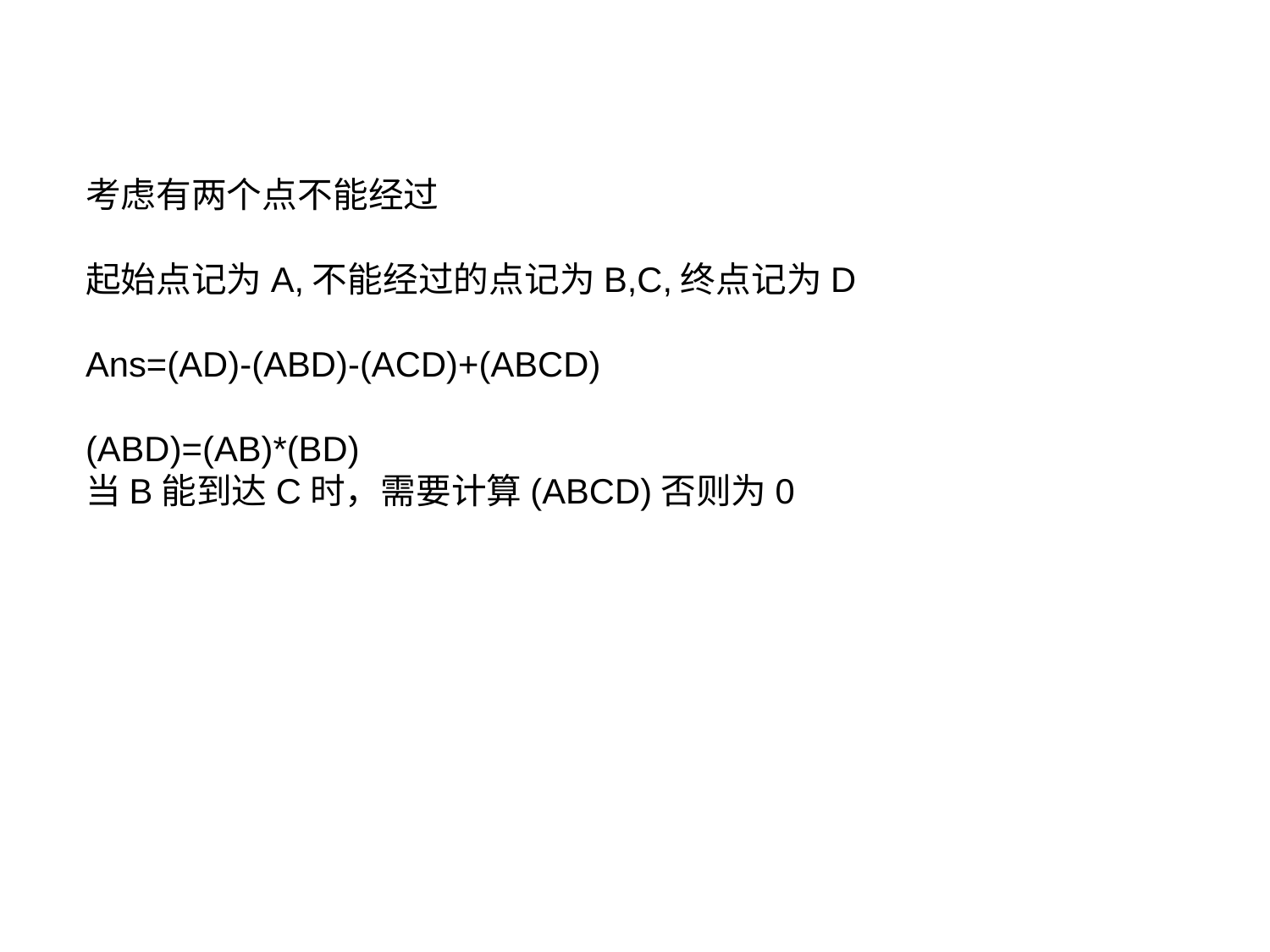

考虑有两个点不能经过

起始点记为A,不能经过的点记为B,C,终点记为D

Ans=(AD)-(ABD)-(ACD)+(ABCD)

(ABD)=(AB)*(BD)
当B能到达C时，需要计算(ABCD)否则为0